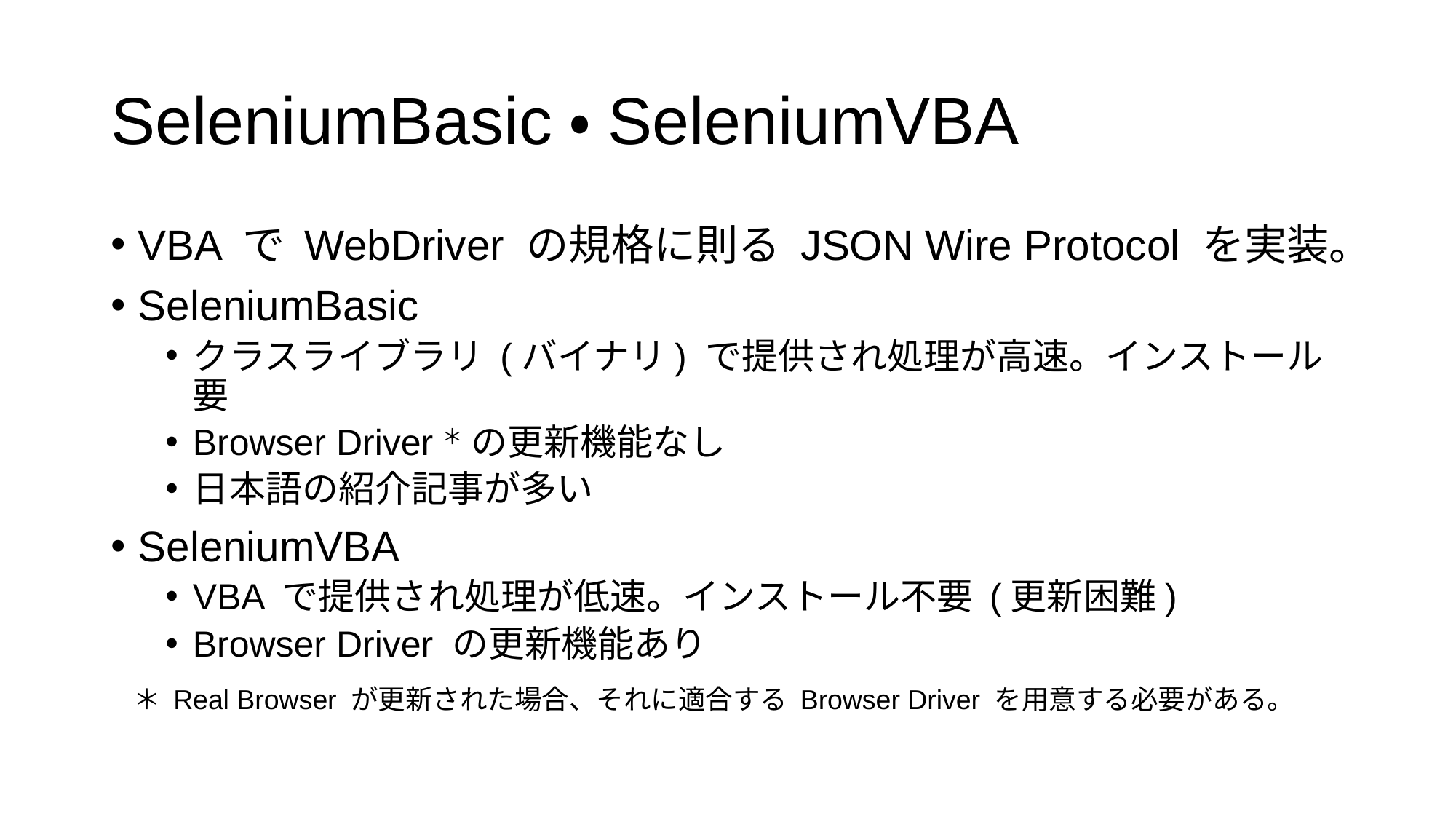

# SeleniumBasic・SeleniumVBA
VBA で WebDriver の規格に則る JSON Wire Protocol を実装。
SeleniumBasic
クラスライブラリ (バイナリ) で提供され処理が高速。インストール要
Browser Driver＊ の更新機能なし
日本語の紹介記事が多い
SeleniumVBA
VBA で提供され処理が低速。インストール不要 (更新困難)
Browser Driver の更新機能あり
＊ Real Browser が更新された場合、それに適合する Browser Driver を用意する必要がある。